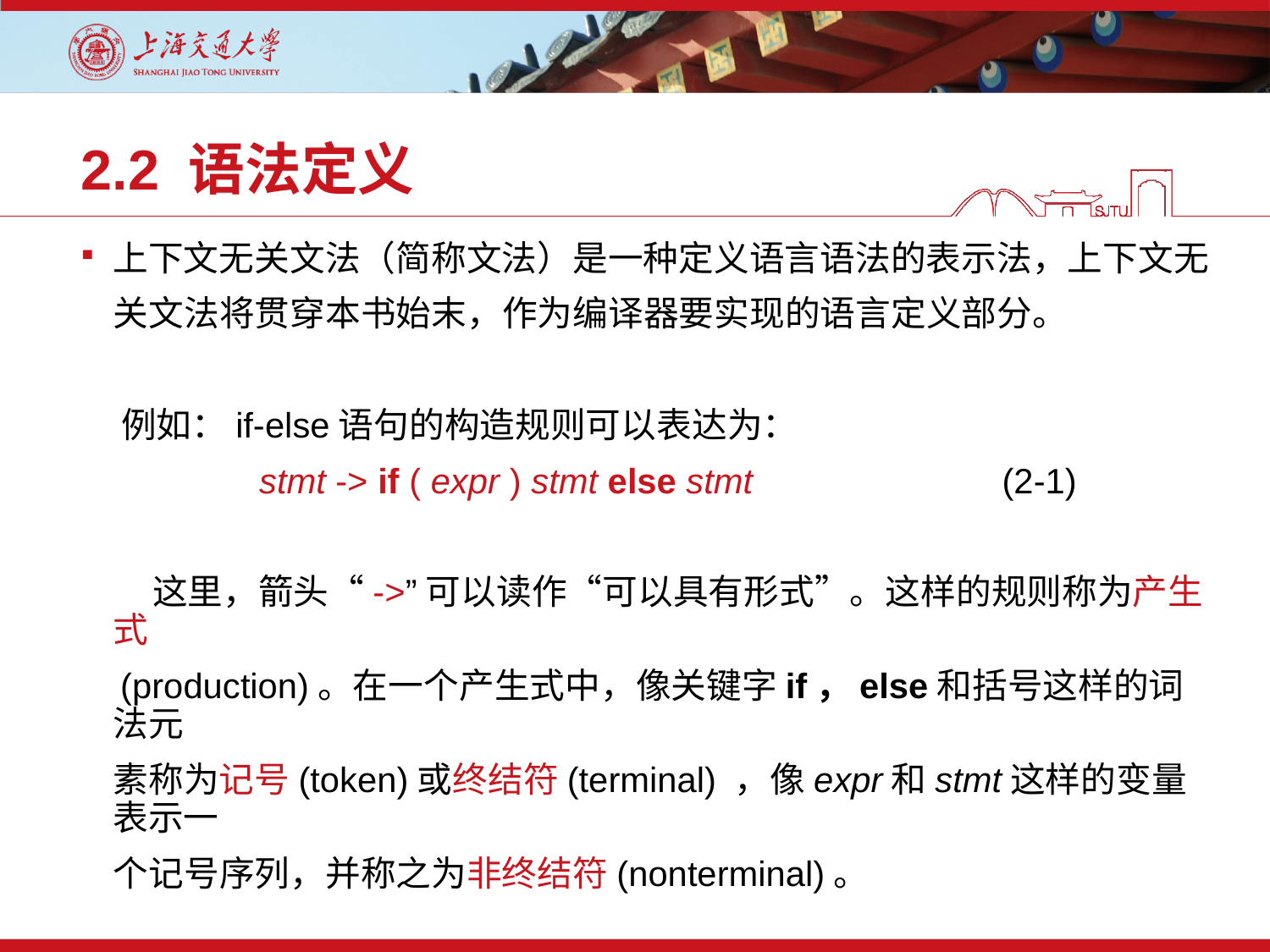

# 2.2 语法定义
上下文无关文法（简称文法）是一种定义语言语法的表示法，上下文无
   关文法将贯穿本书始末，作为编译器要实现的语言定义部分。

    例如：if-else语句的构造规则可以表达为：
	               stmt -> if ( expr ) stmt else stmt		(2-1)

        这里，箭头“->”可以读作“可以具有形式”。这样的规则称为产生式
    (production)。在一个产生式中，像关键字if，else和括号这样的词法元
   素称为记号(token)或终结符(terminal) ，像expr和stmt这样的变量表示一
   个记号序列，并称之为非终结符(nonterminal)。